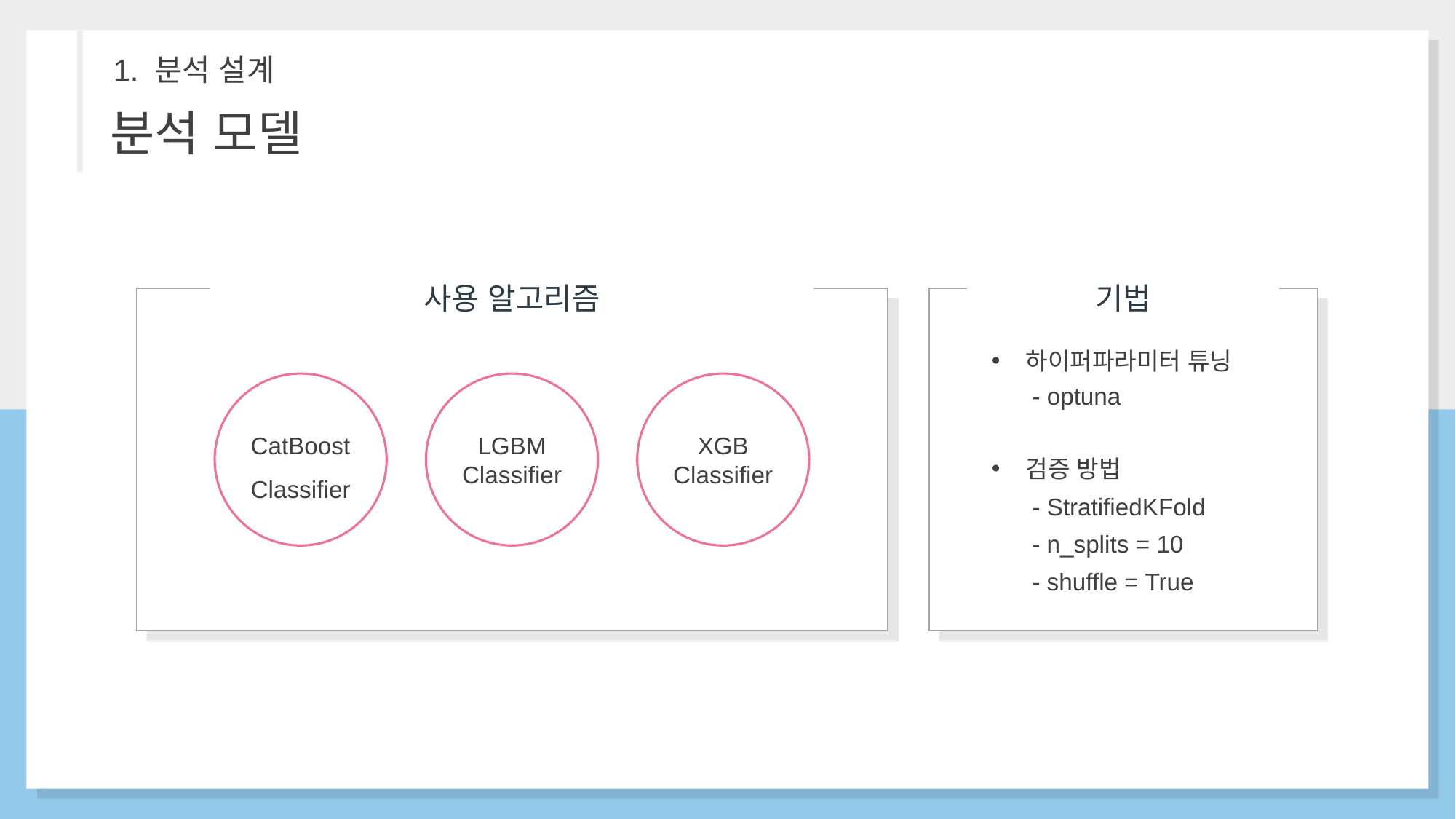

1. 분석 설계
분석 모델
사용 알고리즘

CatBoost
Classifier
LGBM
Classifier
XGB
Classifier
기법

하이퍼파라미터 튜닝
      - optuna

검증 방법
      - StratifiedKFold
      - n_splits = 10
      - shuffle = True